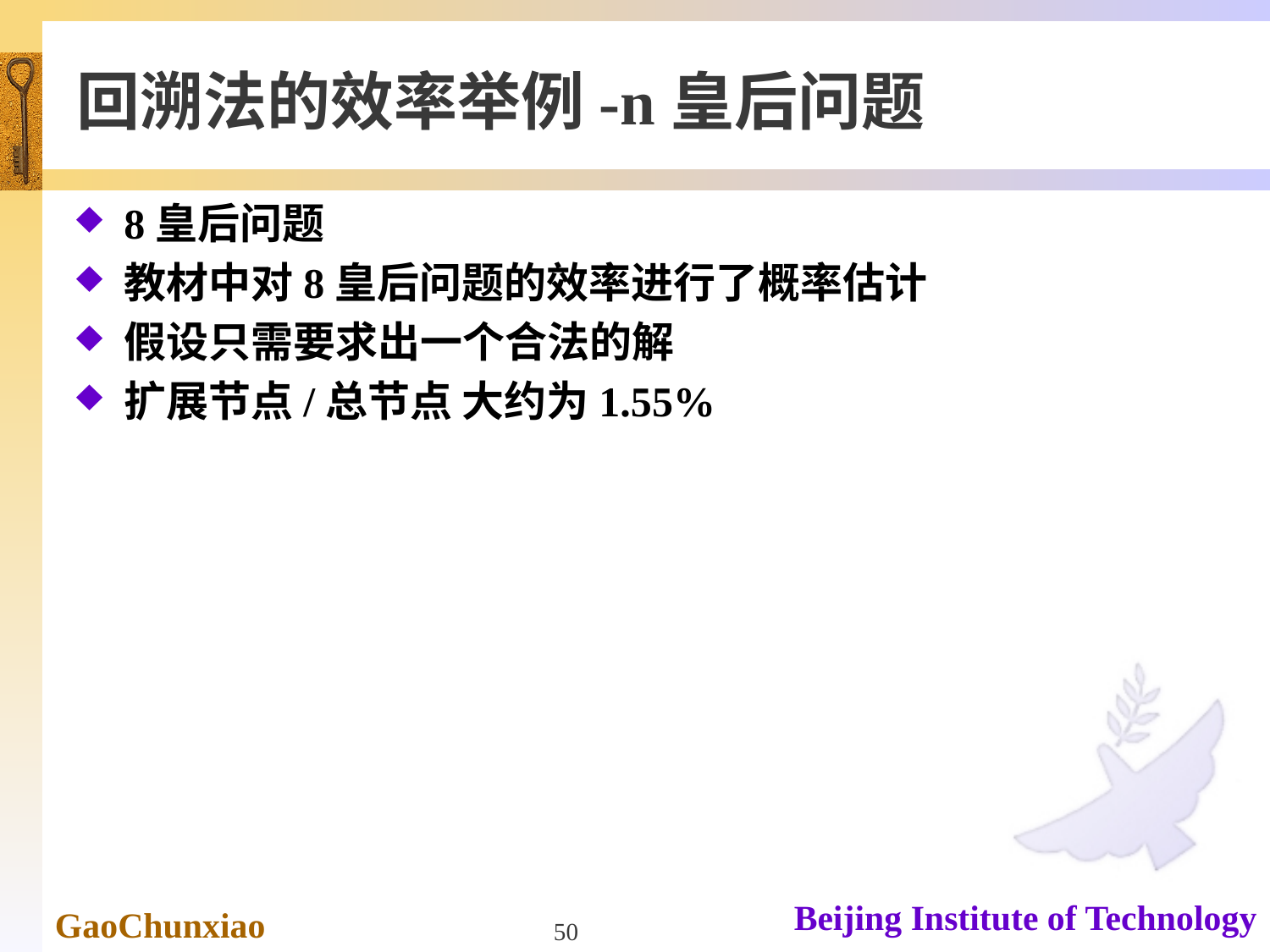

# 回溯法的效率举例-n皇后问题
8皇后问题
教材中对8皇后问题的效率进行了概率估计
假设只需要求出一个合法的解
扩展节点/总节点 大约为1.55%
50